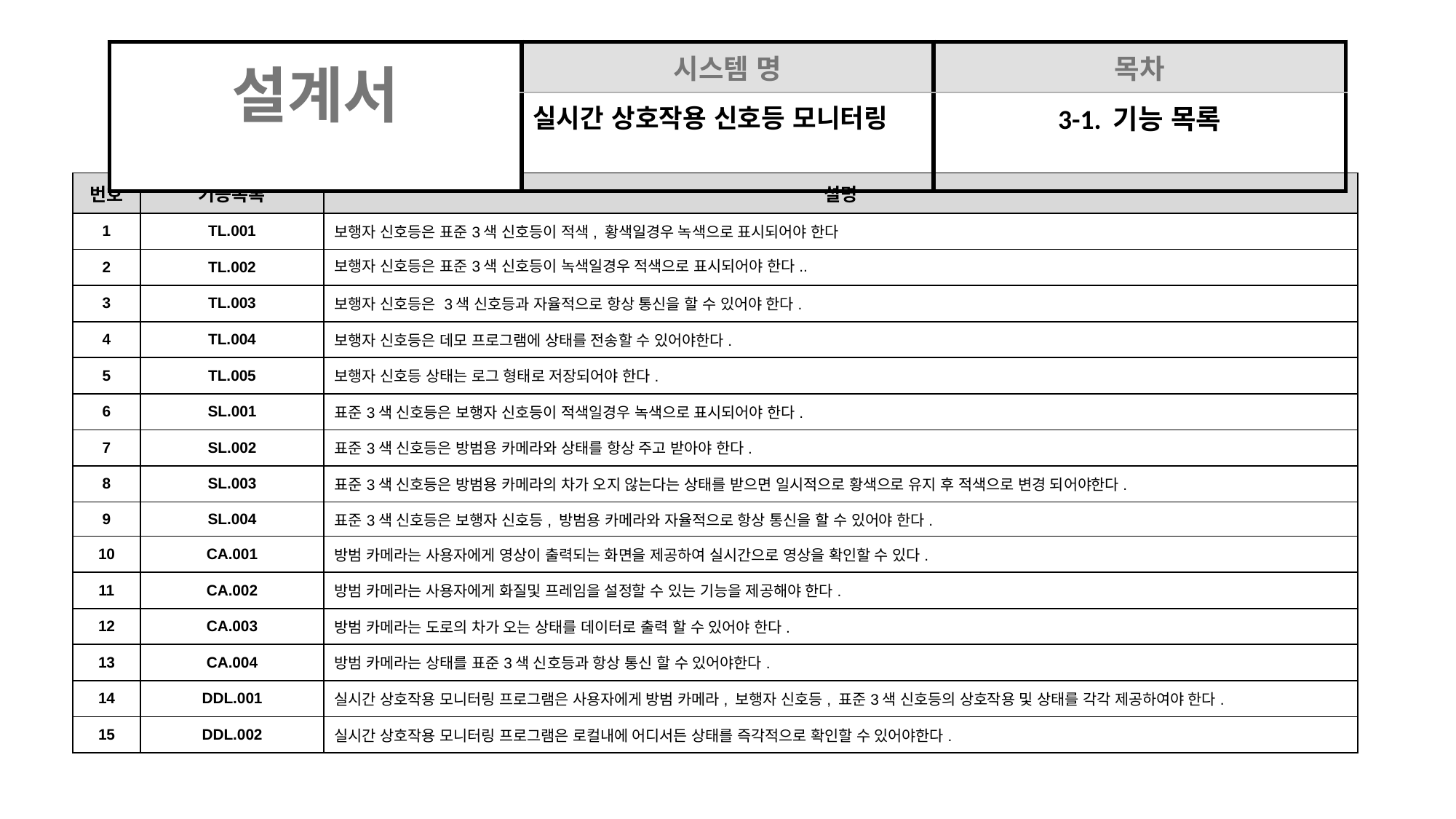

| 설계서 | 시스템 명 | 목차 |
| --- | --- | --- |
|  | 실시간 상호작용 신호등 모니터링 | 3-1. 기능 목록 |
| 번호 | 기능목록 | 설명 |
| --- | --- | --- |
| 1 | TL.001 | 보행자 신호등은 표준3색 신호등이 적색, 황색일경우 녹색으로 표시되어야 한다 |
| 2 | TL.002 | 보행자 신호등은 표준3색 신호등이 녹색일경우 적색으로 표시되어야 한다.. |
| 3 | TL.003 | 보행자 신호등은 3색 신호등과 자율적으로 항상 통신을 할 수 있어야 한다. |
| 4 | TL.004 | 보행자 신호등은 데모 프로그램에 상태를 전송할 수 있어야한다. |
| 5 | TL.005 | 보행자 신호등 상태는 로그 형태로 저장되어야 한다. |
| 6 | SL.001 | 표준3색 신호등은 보행자 신호등이 적색일경우 녹색으로 표시되어야 한다. |
| 7 | SL.002 | 표준3색 신호등은 방범용 카메라와 상태를 항상 주고 받아야 한다. |
| 8 | SL.003 | 표준3색 신호등은 방범용 카메라의 차가 오지 않는다는 상태를 받으면 일시적으로 황색으로 유지 후 적색으로 변경 되어야한다. |
| 9 | SL.004 | 표준3색 신호등은 보행자 신호등, 방범용 카메라와 자율적으로 항상 통신을 할 수 있어야 한다. |
| 10 | CA.001 | 방범 카메라는 사용자에게 영상이 출력되는 화면을 제공하여 실시간으로 영상을 확인할 수 있다. |
| 11 | CA.002 | 방범 카메라는 사용자에게 화질및 프레임을 설정할 수 있는 기능을 제공해야 한다. |
| 12 | CA.003 | 방범 카메라는 도로의 차가 오는 상태를 데이터로 출력 할 수 있어야 한다. |
| 13 | CA.004 | 방범 카메라는 상태를 표준3색 신호등과 항상 통신 할 수 있어야한다. |
| 14 | DDL.001 | 실시간 상호작용 모니터링 프로그램은 사용자에게 방범 카메라, 보행자 신호등, 표준3색 신호등의 상호작용 및 상태를 각각 제공하여야 한다. |
| 15 | DDL.002 | 실시간 상호작용 모니터링 프로그램은 로컬내에 어디서든 상태를 즉각적으로 확인할 수 있어야한다. |